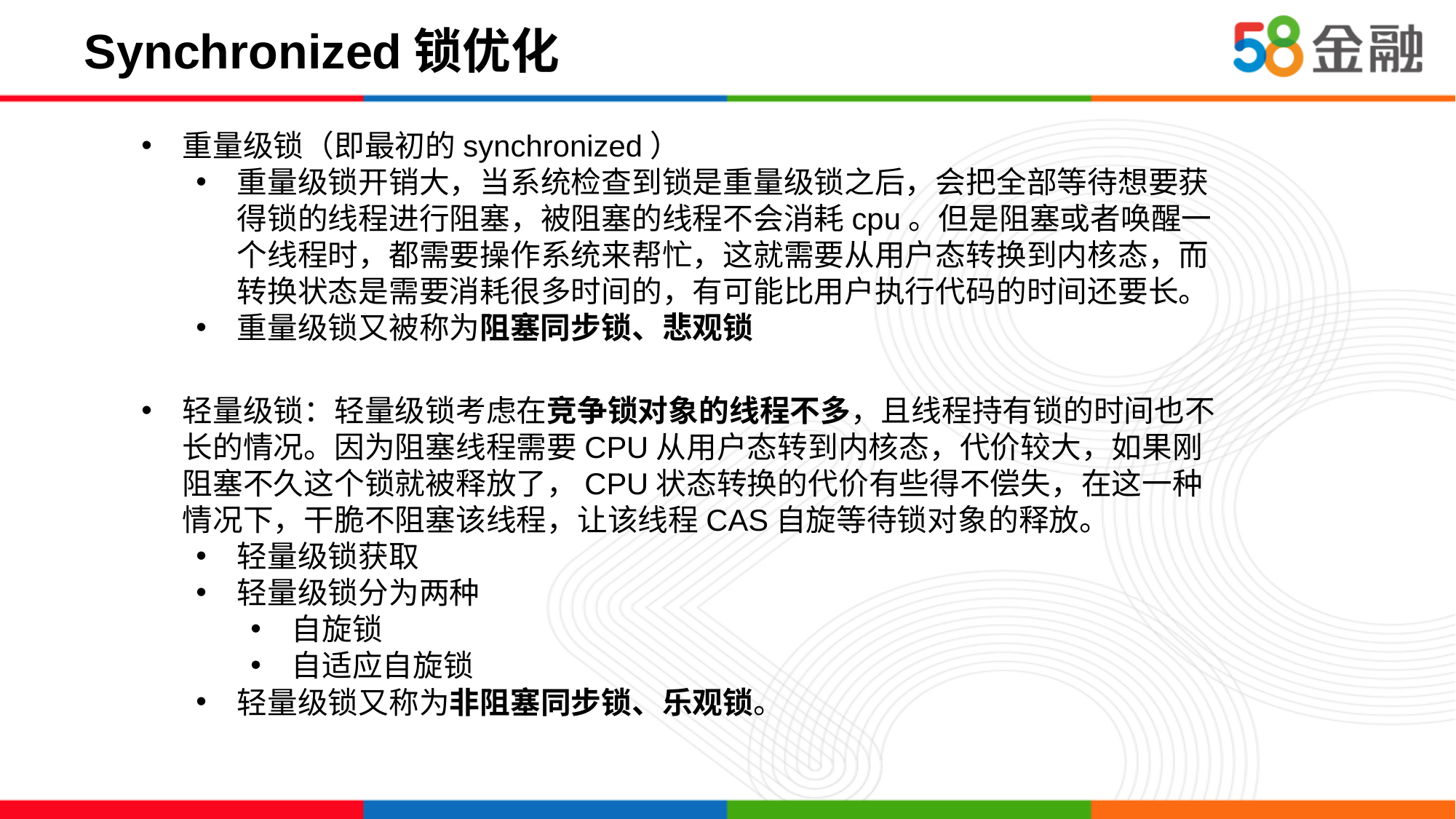

# Synchronized锁优化
重量级锁（即最初的synchronized）
重量级锁开销大，当系统检查到锁是重量级锁之后，会把全部等待想要获得锁的线程进行阻塞，被阻塞的线程不会消耗cpu。但是阻塞或者唤醒一个线程时，都需要操作系统来帮忙，这就需要从用户态转换到内核态，而转换状态是需要消耗很多时间的，有可能比用户执行代码的时间还要长。
重量级锁又被称为阻塞同步锁、悲观锁
轻量级锁：轻量级锁考虑在竞争锁对象的线程不多，且线程持有锁的时间也不长的情况。因为阻塞线程需要CPU从用户态转到内核态，代价较大，如果刚阻塞不久这个锁就被释放了，CPU状态转换的代价有些得不偿失，在这一种情况下，干脆不阻塞该线程，让该线程CAS自旋等待锁对象的释放。
轻量级锁获取
轻量级锁分为两种
自旋锁
自适应自旋锁
轻量级锁又称为非阻塞同步锁、乐观锁。